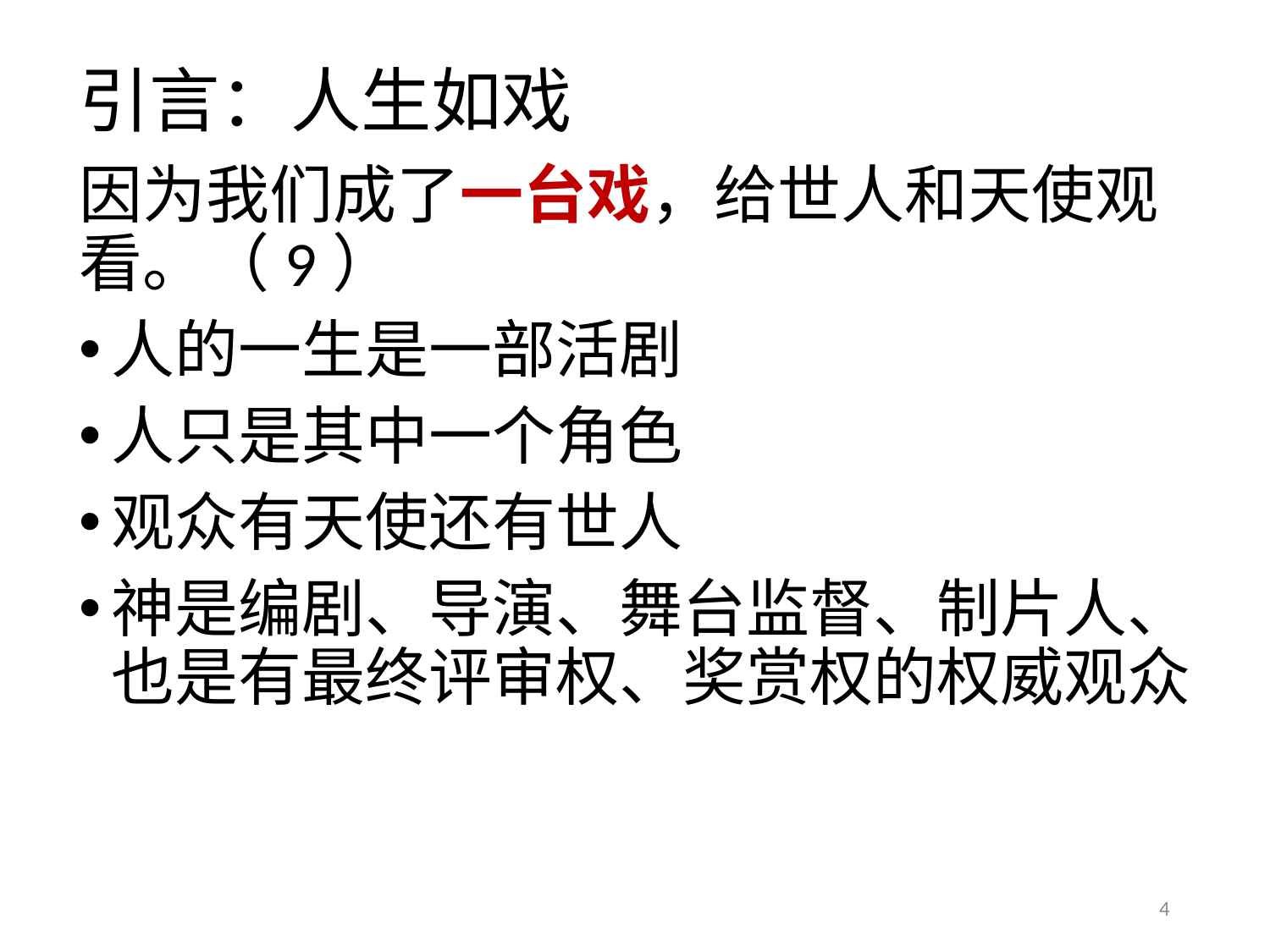

# 引言：人生如戏
因为我们成了一台戏，给世人和天使观看。（9）
人的一生是一部活剧
人只是其中一个角色
观众有天使还有世人
神是编剧、导演、舞台监督、制片人、也是有最终评审权、奖赏权的权威观众

4